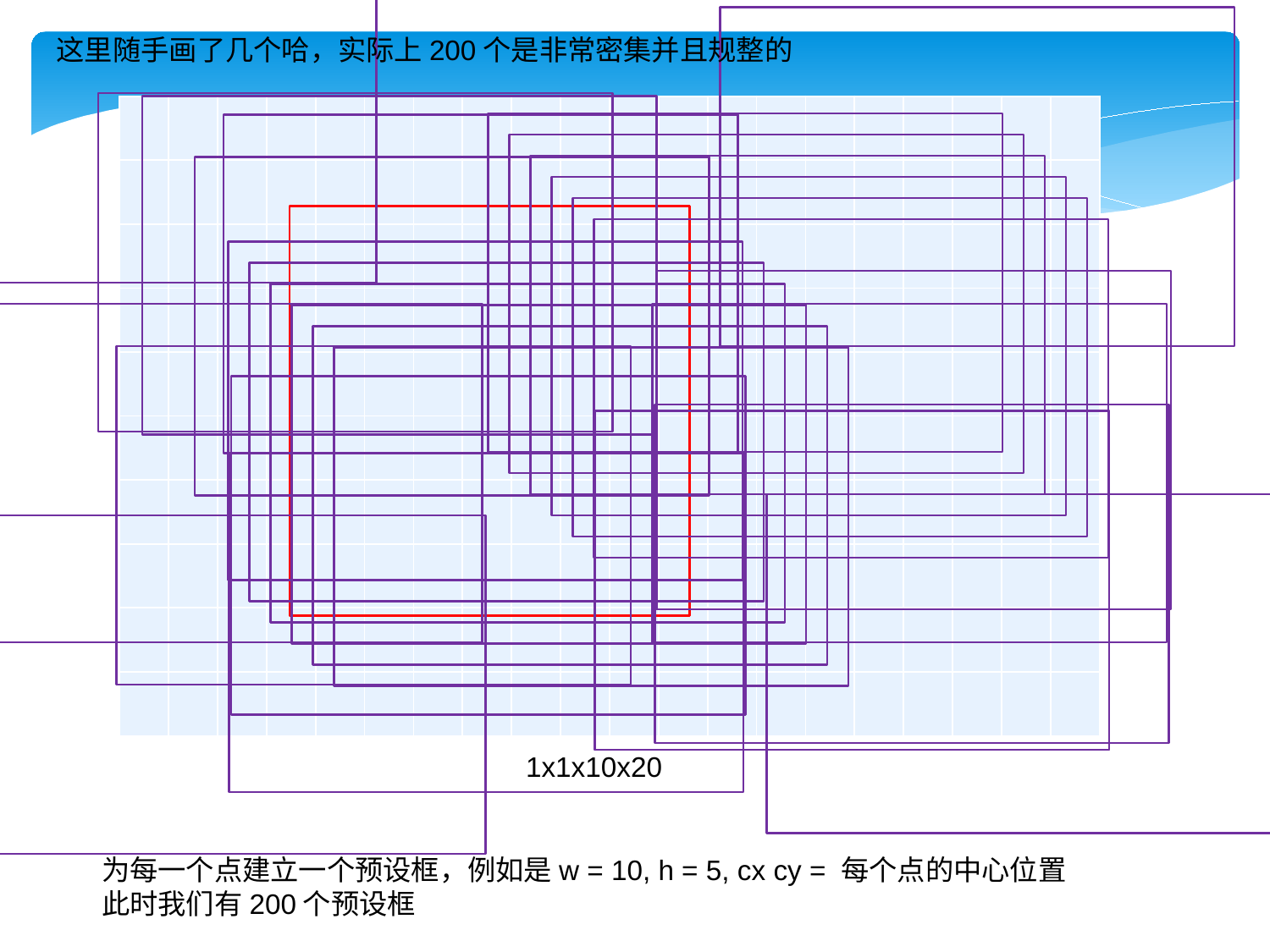

这里随手画了几个哈，实际上200个是非常密集并且规整的

|  |  |  |  |  |  |  |  |  |  |  |  |  |  |  |  |  |  |  |  |
| --- | --- | --- | --- | --- | --- | --- | --- | --- | --- | --- | --- | --- | --- | --- | --- | --- | --- | --- | --- |
|  |  |  |  |  |  |  |  |  |  |  |  |  |  |  |  |  |  |  |  |
|  |  |  |  |  |  |  |  |  |  |  |  |  |  |  |  |  |  |  |  |
|  |  |  |  |  |  |  |  |  |  |  |  |  |  |  |  |  |  |  |  |
|  |  |  |  |  |  |  |  |  |  |  |  |  |  |  |  |  |  |  |  |
|  |  |  |  |  |  |  |  |  |  |  |  |  |  |  |  |  |  |  |  |
|  |  |  |  |  |  |  |  |  |  |  |  |  |  |  |  |  |  |  |  |
|  |  |  |  |  |  |  |  |  |  |  |  |  |  |  |  |  |  |  |  |
|  |  |  |  |  |  |  |  |  |  |  |  |  |  |  |  |  |  |  |  |
|  |  |  |  |  |  |  |  |  |  |  |  |  |  |  |  |  |  |  |  |

1x1x10x20
为每一个点建立一个预设框，例如是w = 10, h = 5, cx cy = 每个点的中心位置
此时我们有200个预设框